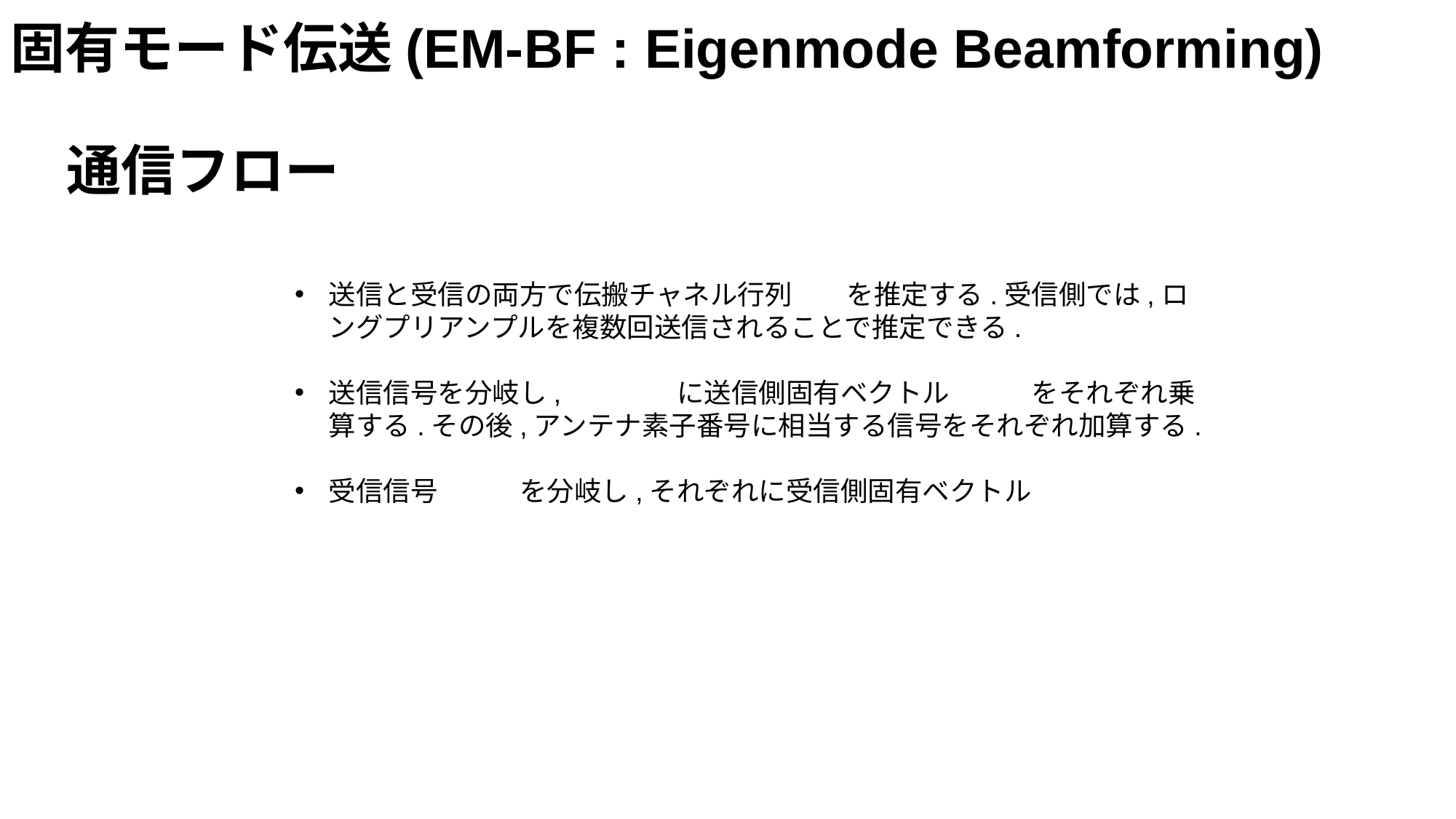

固有モード伝送(EM-BF : Eigenmode Beamforming)
通信フロー
送信と受信の両方で伝搬チャネル行列　　を推定する.受信側では,ロングプリアンプルを複数回送信されることで推定できる.

送信信号を分岐し,　　　　に送信側固有ベクトル　　　をそれぞれ乗算する.その後,アンテナ素子番号に相当する信号をそれぞれ加算する.

受信信号　　　を分岐し,それぞれに受信側固有ベクトル